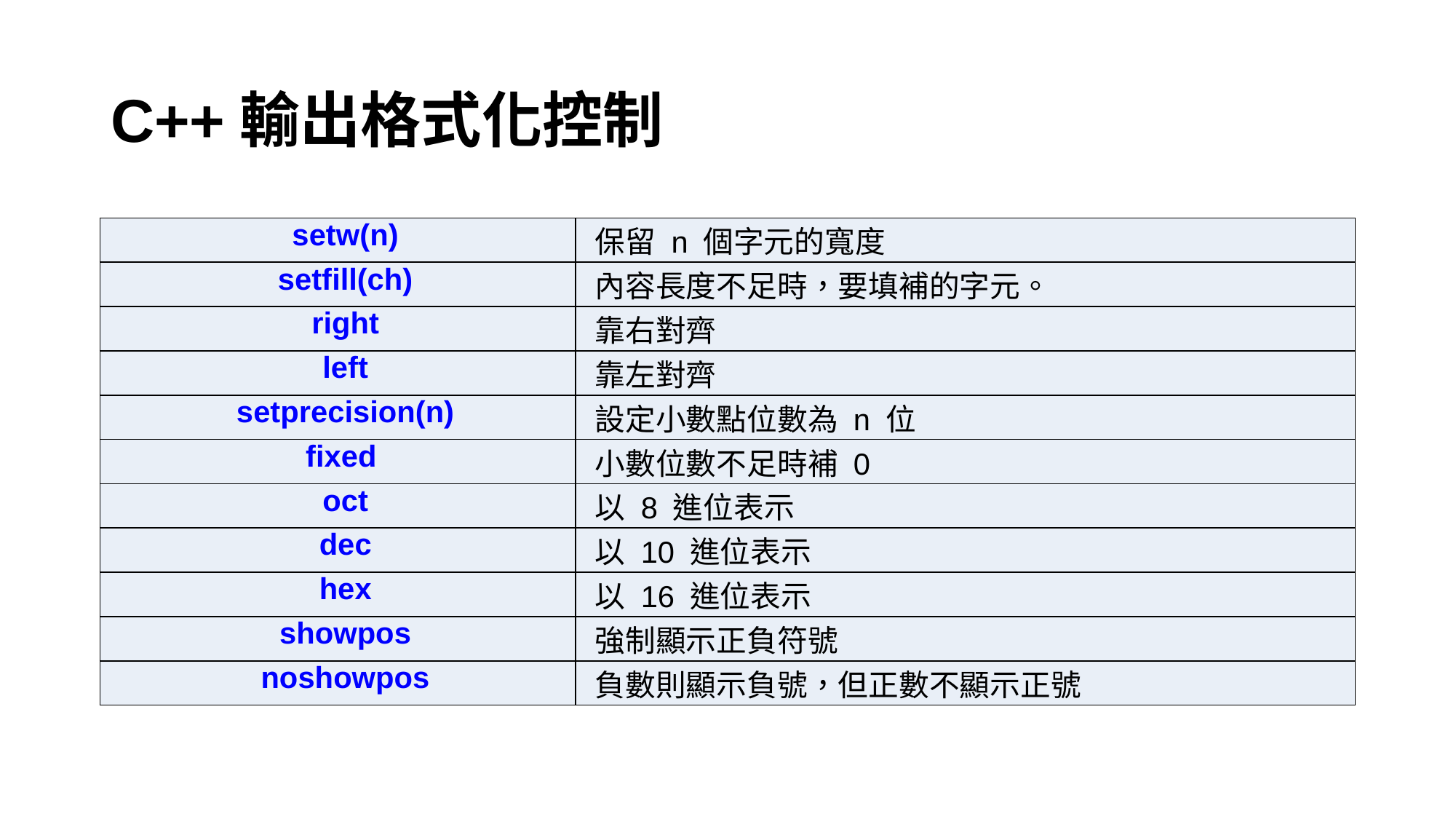

# C++輸出格式化控制
| setw(n) | 保留 n 個字元的寬度 |
| --- | --- |
| setfill(ch) | 內容長度不足時，要填補的字元。 |
| right | 靠右對齊 |
| left | 靠左對齊 |
| setprecision(n) | 設定小數點位數為 n 位 |
| fixed | 小數位數不足時補 0 |
| oct | 以 8 進位表示 |
| dec | 以 10 進位表示 |
| hex | 以 16 進位表示 |
| showpos | 強制顯示正負符號 |
| noshowpos | 負數則顯示負號，但正數不顯示正號 |